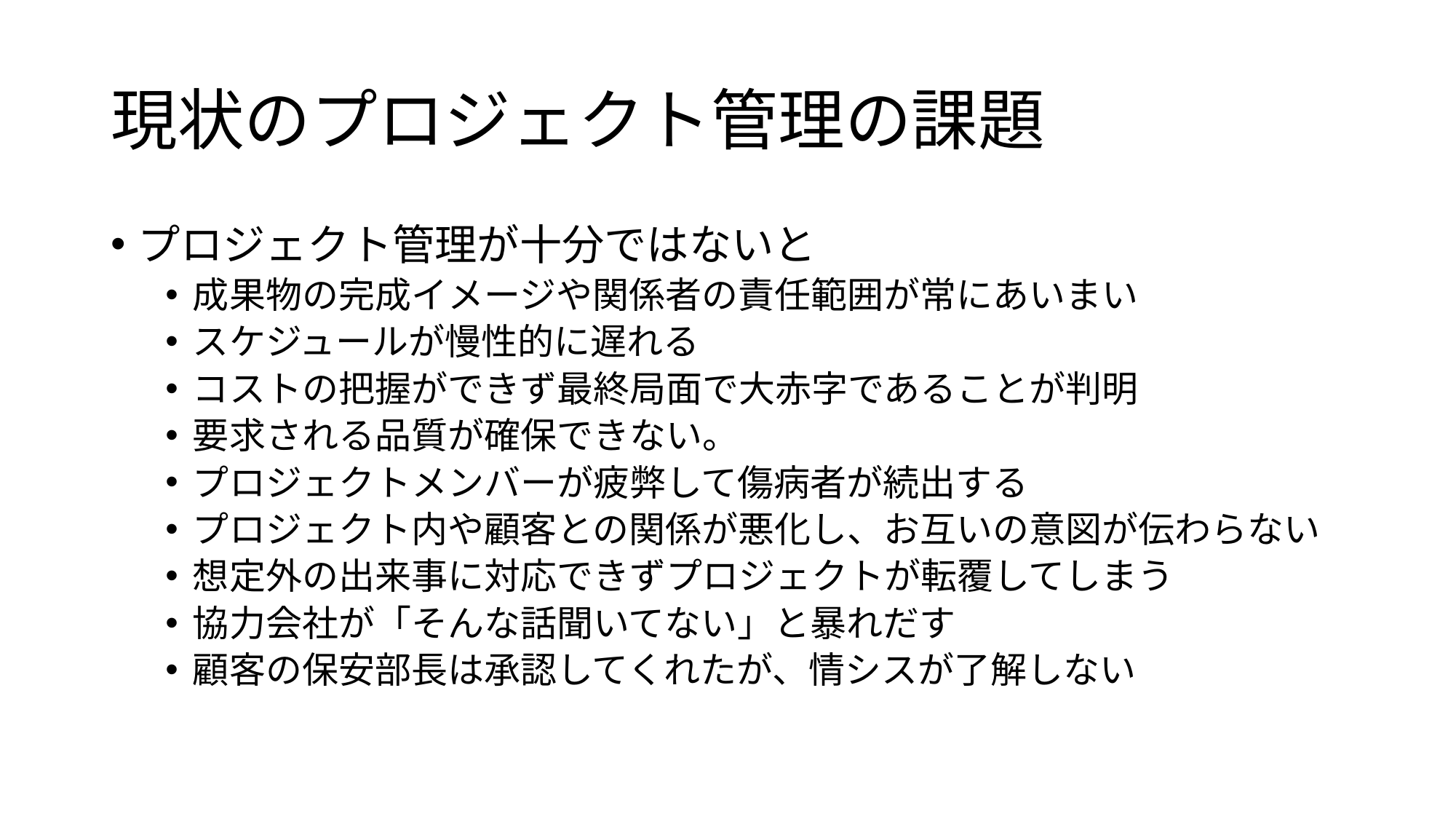

# 現状のプロジェクト管理の課題
プロジェクト管理が十分ではないと
成果物の完成イメージや関係者の責任範囲が常にあいまい
スケジュールが慢性的に遅れる
コストの把握ができず最終局面で大赤字であることが判明
要求される品質が確保できない。
プロジェクトメンバーが疲弊して傷病者が続出する
プロジェクト内や顧客との関係が悪化し、お互いの意図が伝わらない
想定外の出来事に対応できずプロジェクトが転覆してしまう
協力会社が「そんな話聞いてない」と暴れだす
顧客の保安部長は承認してくれたが、情シスが了解しない